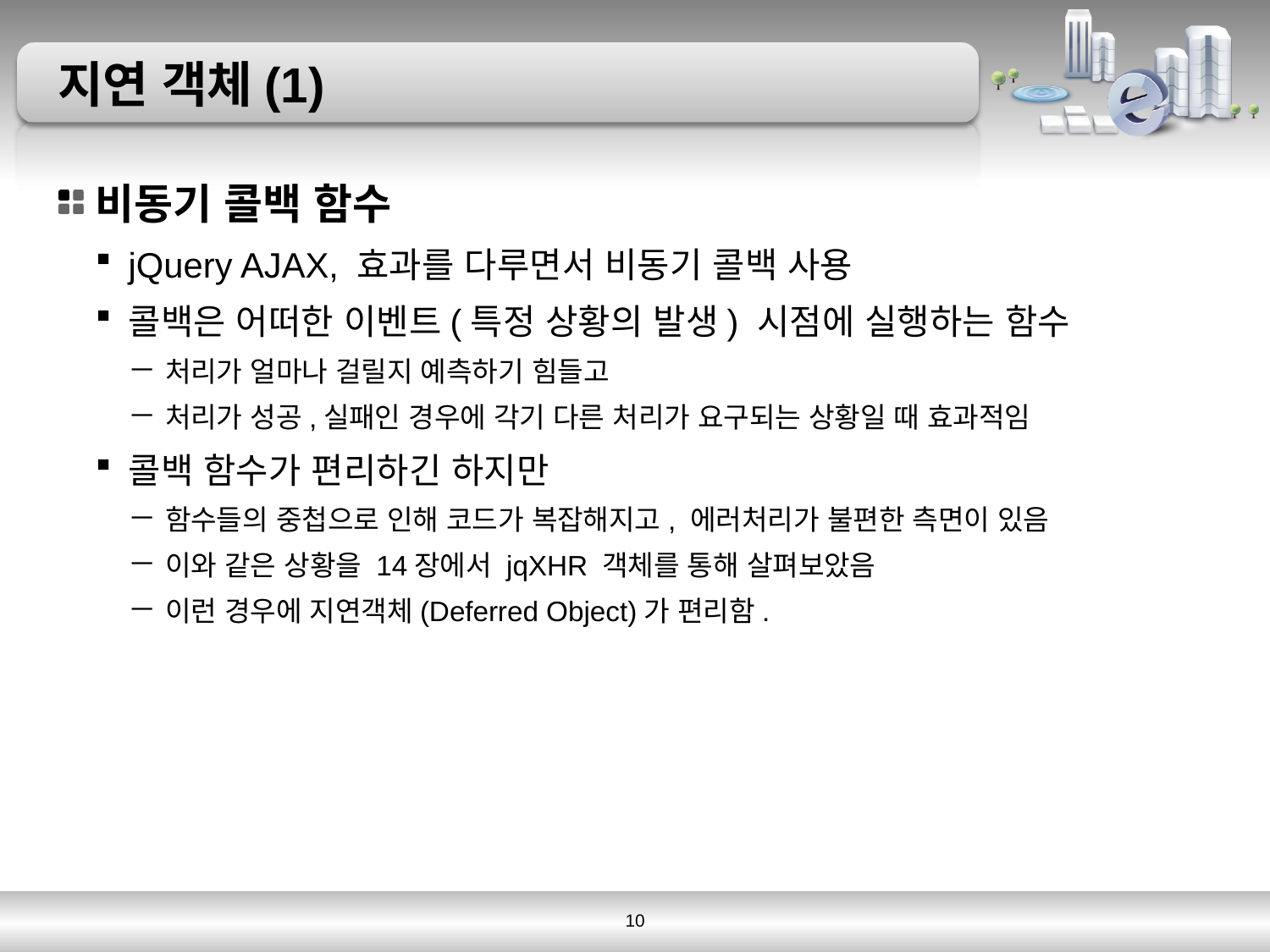

# 지연 객체(1)
비동기 콜백 함수
jQuery AJAX, 효과를 다루면서 비동기 콜백 사용
콜백은 어떠한 이벤트(특정 상황의 발생) 시점에 실행하는 함수
처리가 얼마나 걸릴지 예측하기 힘들고
처리가 성공,실패인 경우에 각기 다른 처리가 요구되는 상황일 때 효과적임
콜백 함수가 편리하긴 하지만
함수들의 중첩으로 인해 코드가 복잡해지고, 에러처리가 불편한 측면이 있음
이와 같은 상황을 14장에서 jqXHR 객체를 통해 살펴보았음
이런 경우에 지연객체(Deferred Object)가 편리함.